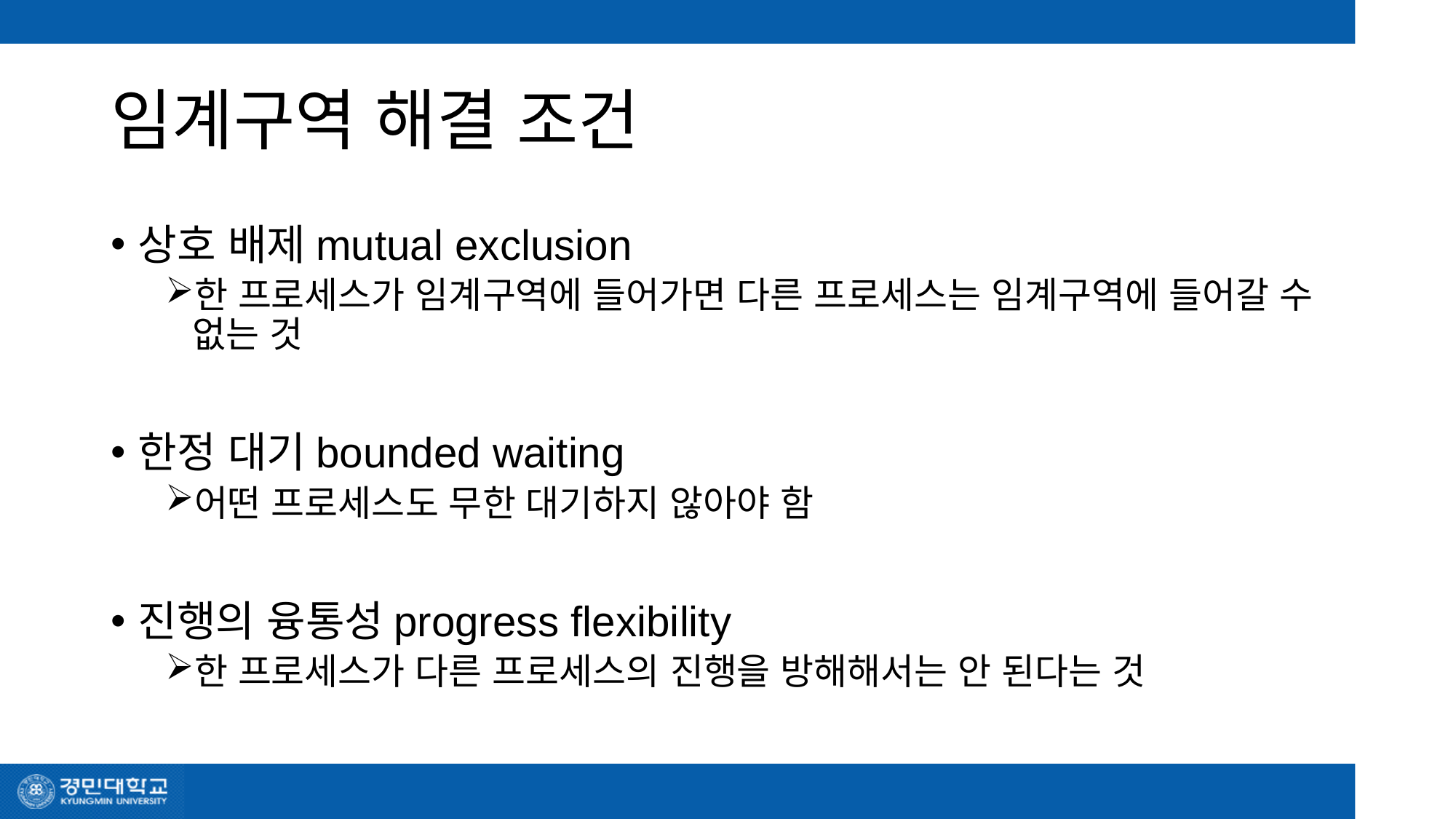

# 임계구역 해결 조건
상호 배제mutual exclusion
한 프로세스가 임계구역에 들어가면 다른 프로세스는 임계구역에 들어갈 수 없는 것

한정 대기bounded waiting
어떤 프로세스도 무한 대기하지 않아야 함

진행의 융통성progress flexibility
한 프로세스가 다른 프로세스의 진행을 방해해서는 안 된다는 것